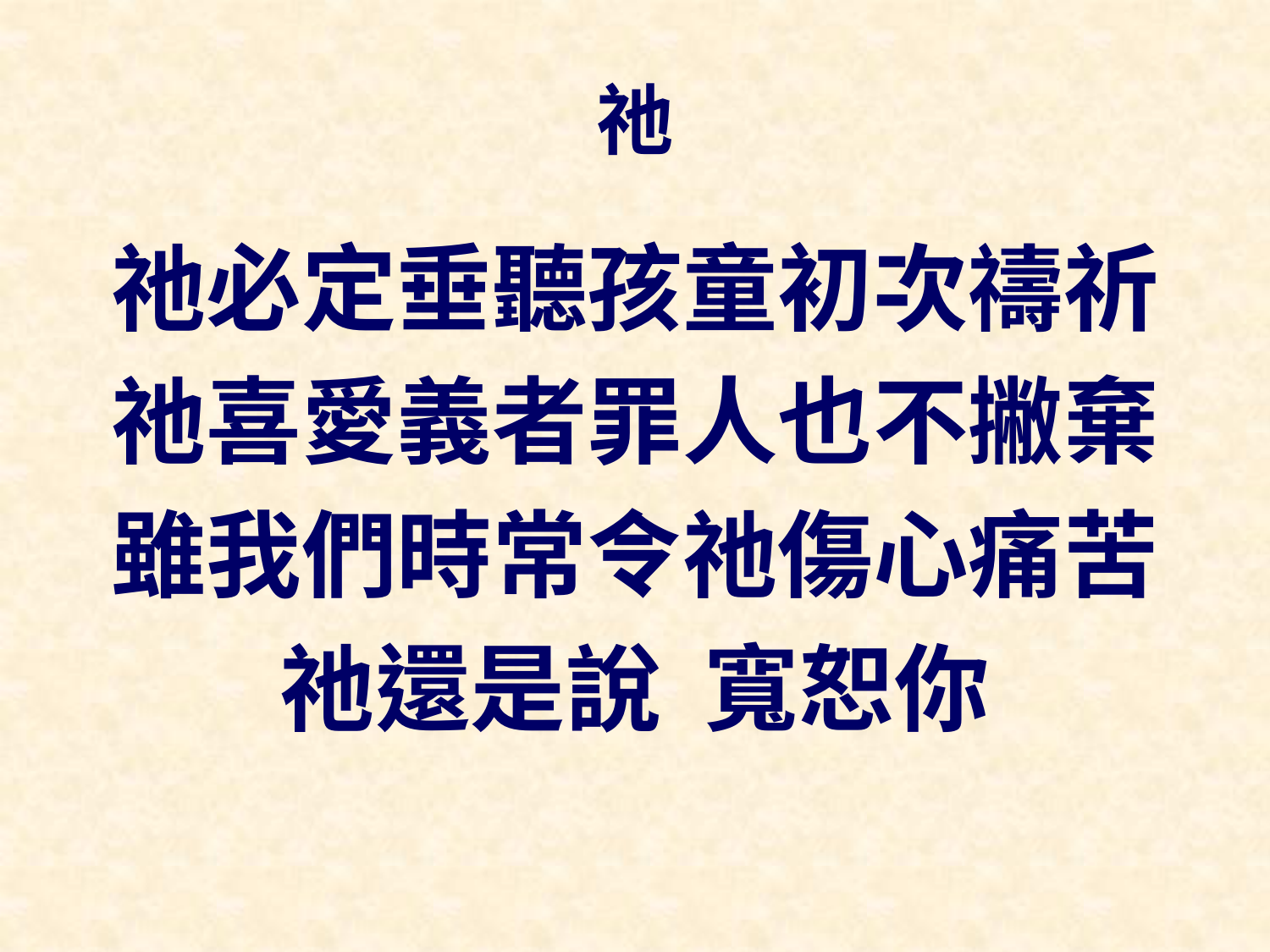

# 祂
祂必定垂聽孩童初次禱祈
祂喜愛義者罪人也不撇棄
雖我們時常令祂傷心痛苦
祂還是說  寬恕你